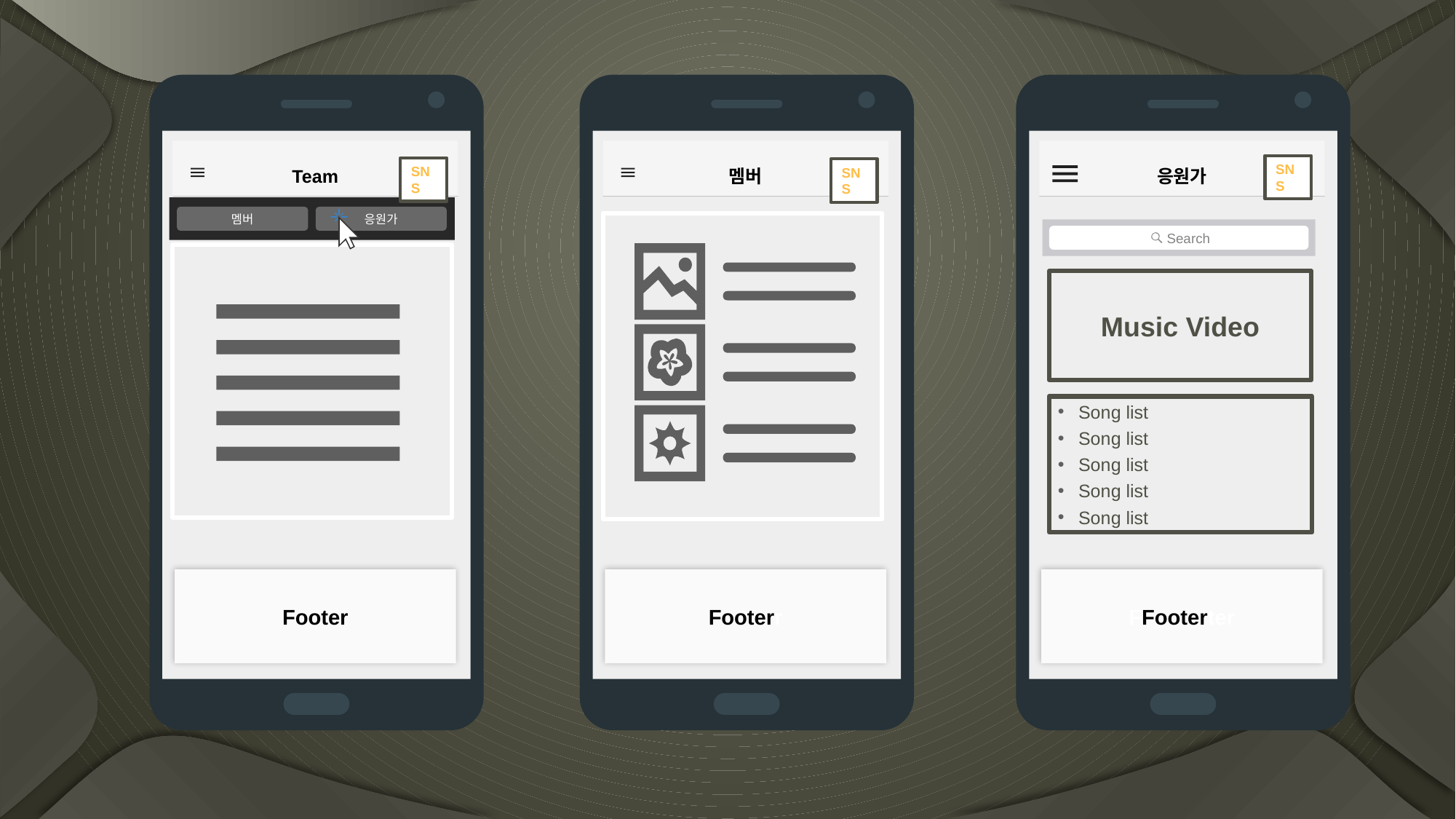

Team

멤버
응원가

Footer

멤버

Footerr

응원가

Music Video

FFooterter

     Search

SNS
SNS
SNS

Song list
Song list
Song list
Song list
Song list